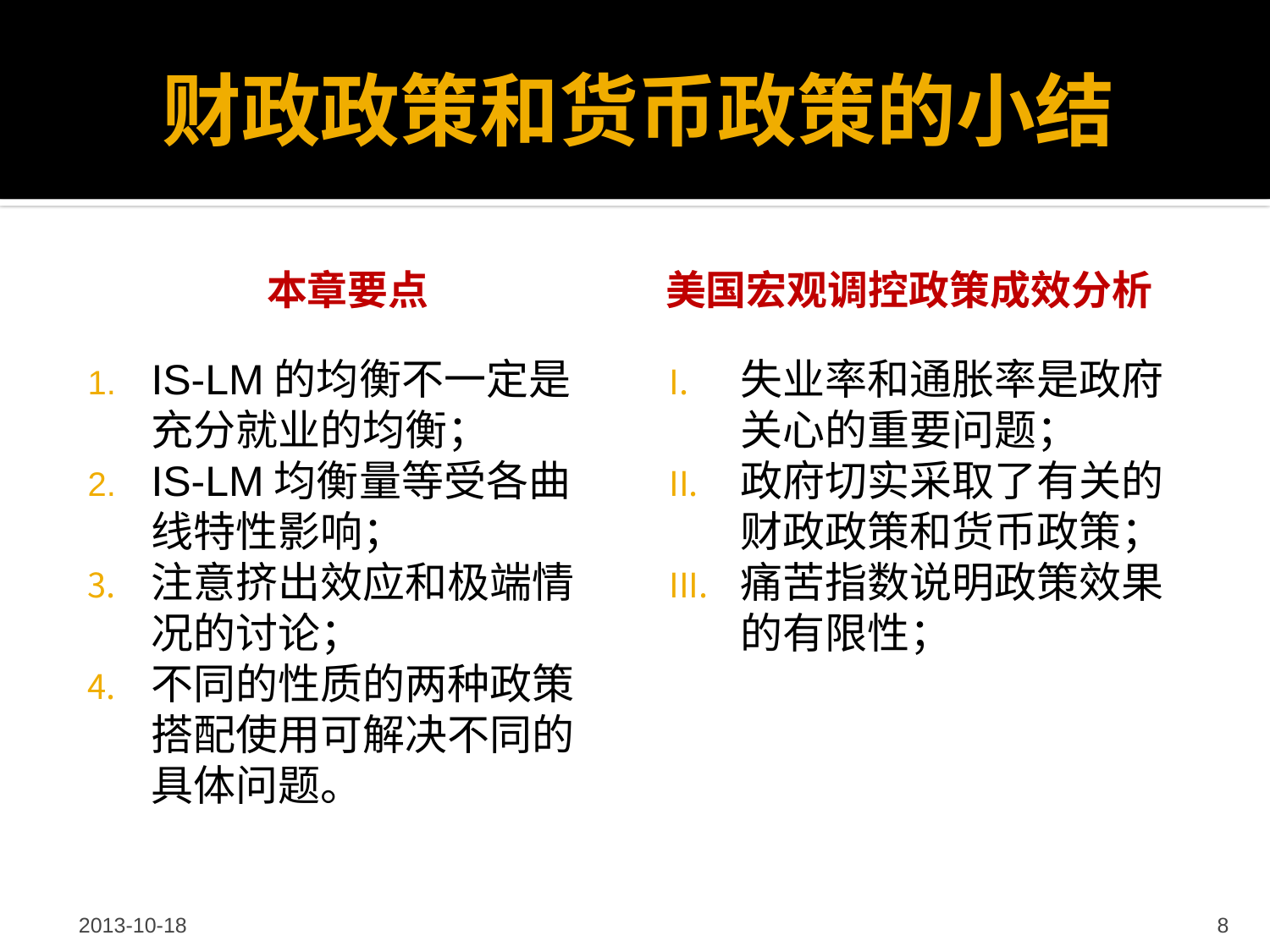

# 财政政策和货币政策的小结
本章要点
美国宏观调控政策成效分析
IS-LM的均衡不一定是充分就业的均衡；
IS-LM均衡量等受各曲线特性影响；
注意挤出效应和极端情况的讨论；
不同的性质的两种政策搭配使用可解决不同的具体问题。
失业率和通胀率是政府关心的重要问题；
政府切实采取了有关的财政政策和货币政策；
痛苦指数说明政策效果的有限性；
2013-10-18
8